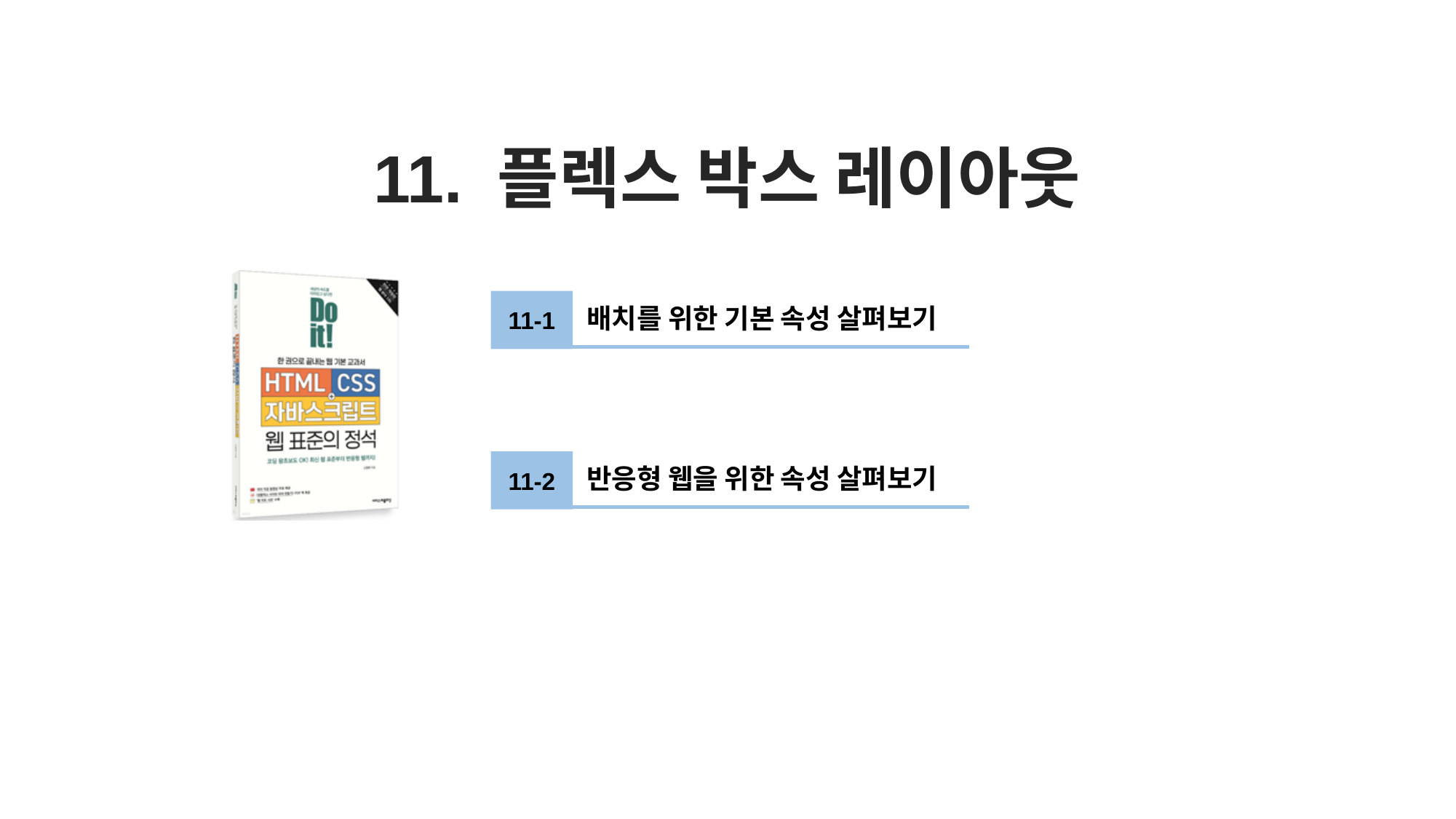

# 11. 플렉스 박스 레이아웃
11-1
배치를 위한 기본 속성 살펴보기
11-2
반응형 웹을 위한 속성 살펴보기